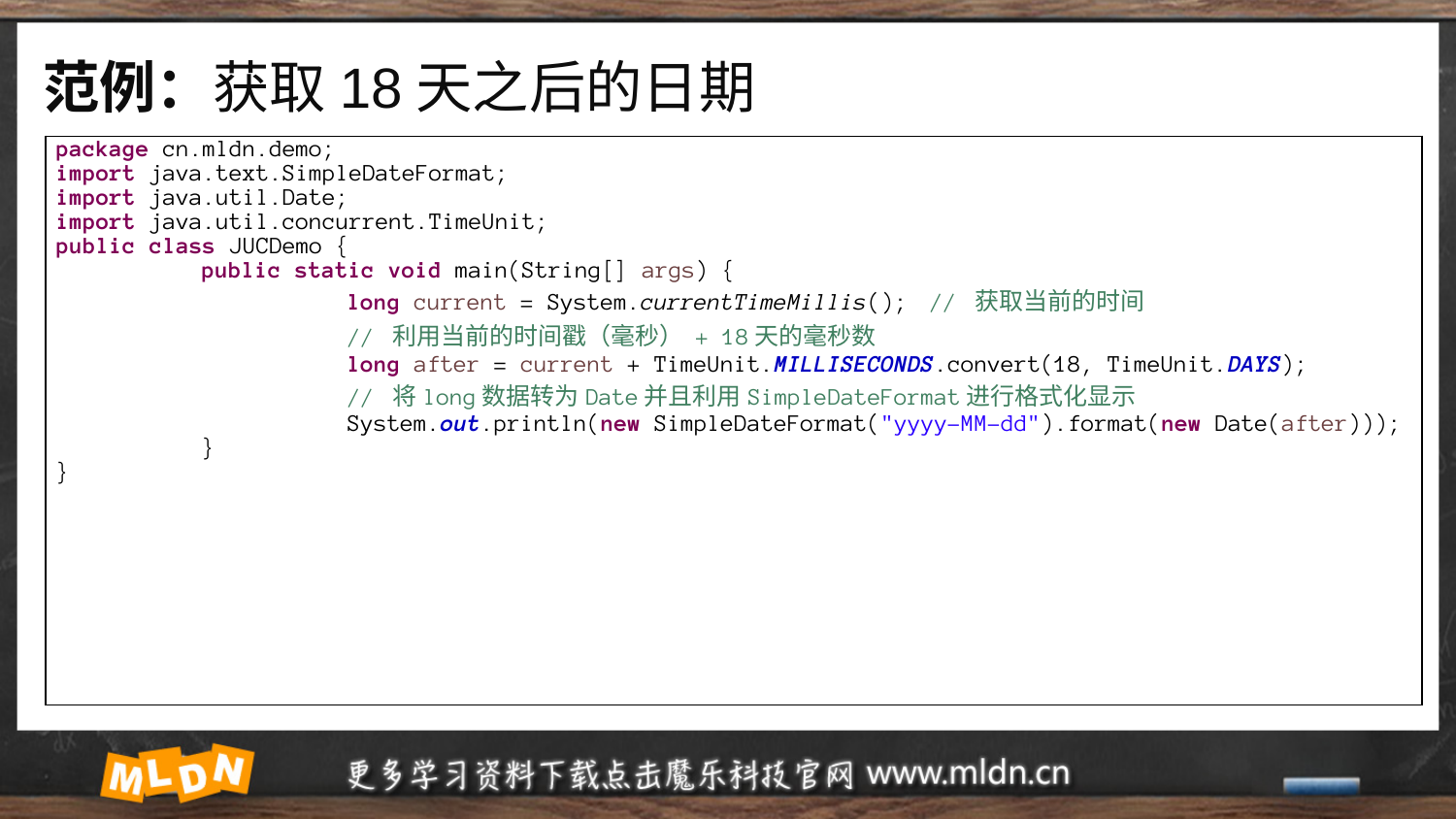

# 范例：获取18天之后的日期
| package cn.mldn.demo; import java.text.SimpleDateFormat; import java.util.Date; import java.util.concurrent.TimeUnit; public class JUCDemo { public static void main(String[] args) { long current = System.currentTimeMillis(); // 获取当前的时间 // 利用当前的时间戳（毫秒） + 18天的毫秒数 long after = current + TimeUnit.MILLISECONDS.convert(18, TimeUnit.DAYS); // 将long数据转为Date并且利用SimpleDateFormat进行格式化显示 System.out.println(new SimpleDateFormat("yyyy-MM-dd").format(new Date(after))); } } |
| --- |